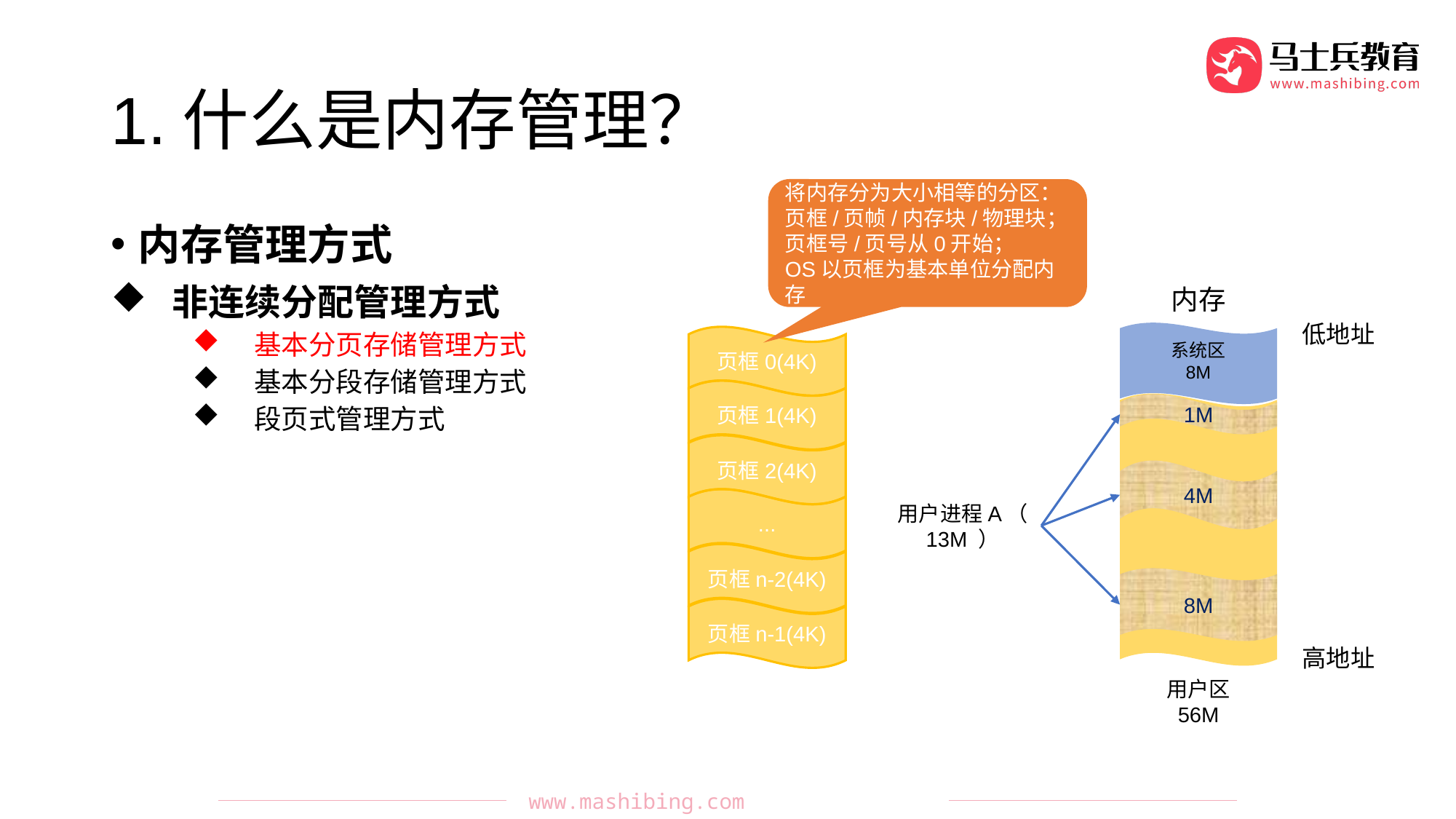

# 1.什么是内存管理？
将内存分为大小相等的分区：页框/页帧/内存块/物理块；
页框号/页号从0开始；
OS以页框为基本单位分配内存
内存管理方式
非连续分配管理方式
基本分页存储管理方式
基本分段存储管理方式
段页式管理方式
内存

系统区
8M

用户区
56M
低地址

页框0(4K)
页框1(4K)
页框2(4K)
...
页框n-2(4K)
页框n-1(4K)
1M
4M
用户进程A（ 13M ）
8M
高地址